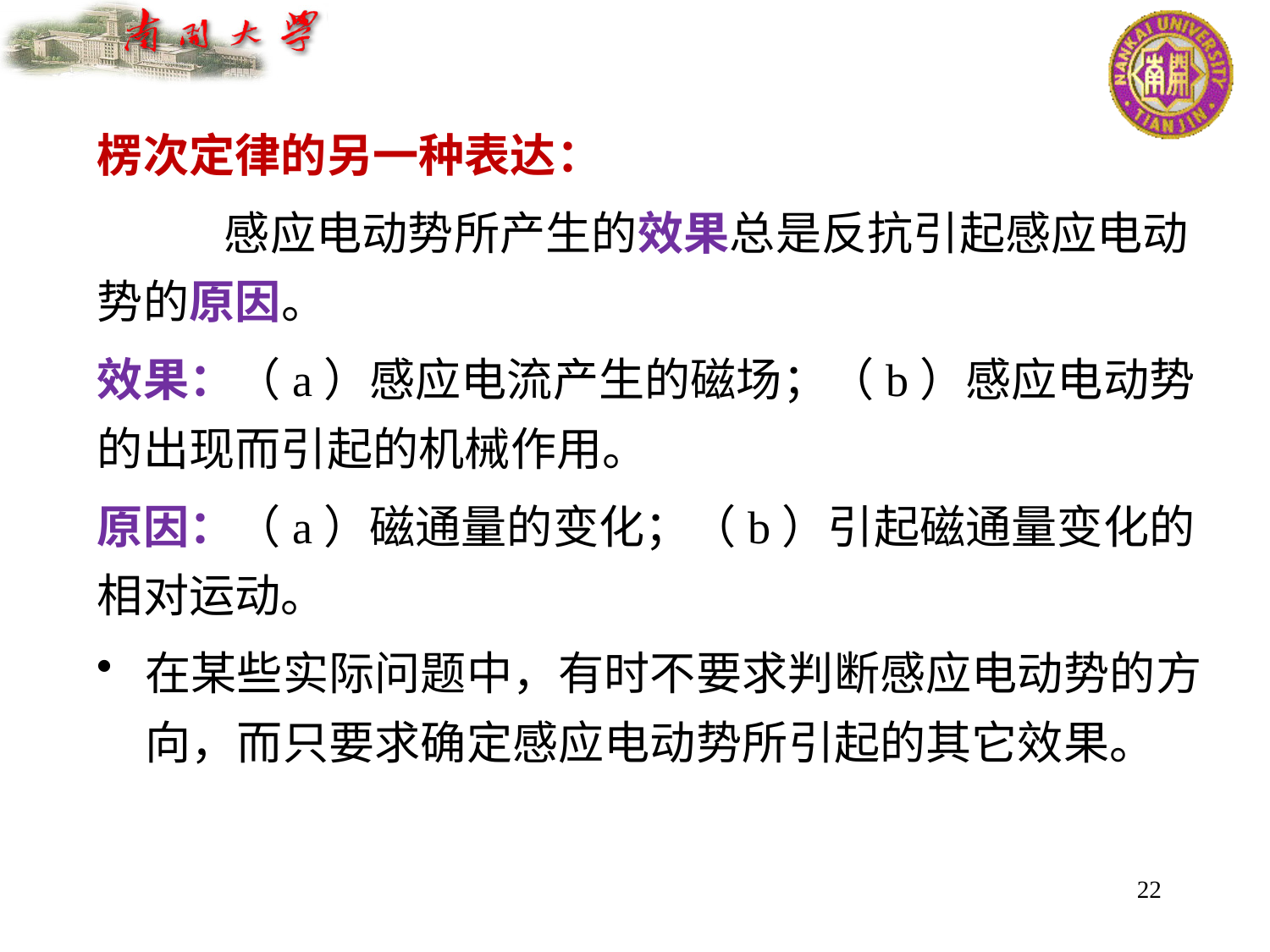

楞次定律的另一种表达：
	感应电动势所产生的效果总是反抗引起感应电动势的原因。
效果：（a）感应电流产生的磁场；（b）感应电动势的出现而引起的机械作用。
原因：（a）磁通量的变化；（b）引起磁通量变化的相对运动。
在某些实际问题中，有时不要求判断感应电动势的方向，而只要求确定感应电动势所引起的其它效果。
22